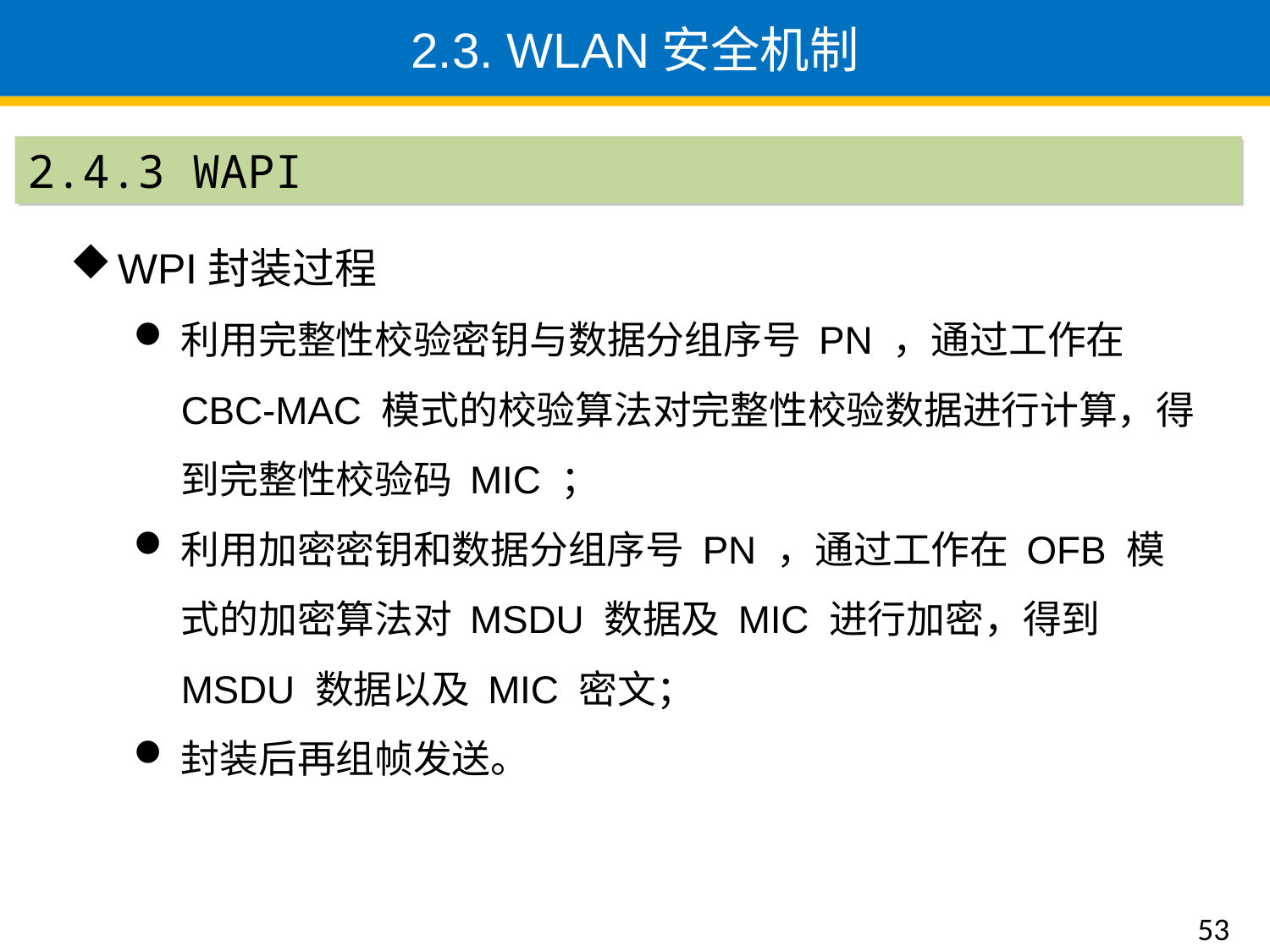

# 2.3. WLAN安全机制
2.4.3 WAPI
WPI封装过程
利用完整性校验密钥与数据分组序号 PN ，通过工作在 CBC-MAC 模式的校验算法对完整性校验数据进行计算，得到完整性校验码 MIC ；
利用加密密钥和数据分组序号 PN ，通过工作在 OFB 模式的加密算法对 MSDU 数据及 MIC 进行加密，得到 MSDU 数据以及 MIC 密文；
封装后再组帧发送。
53